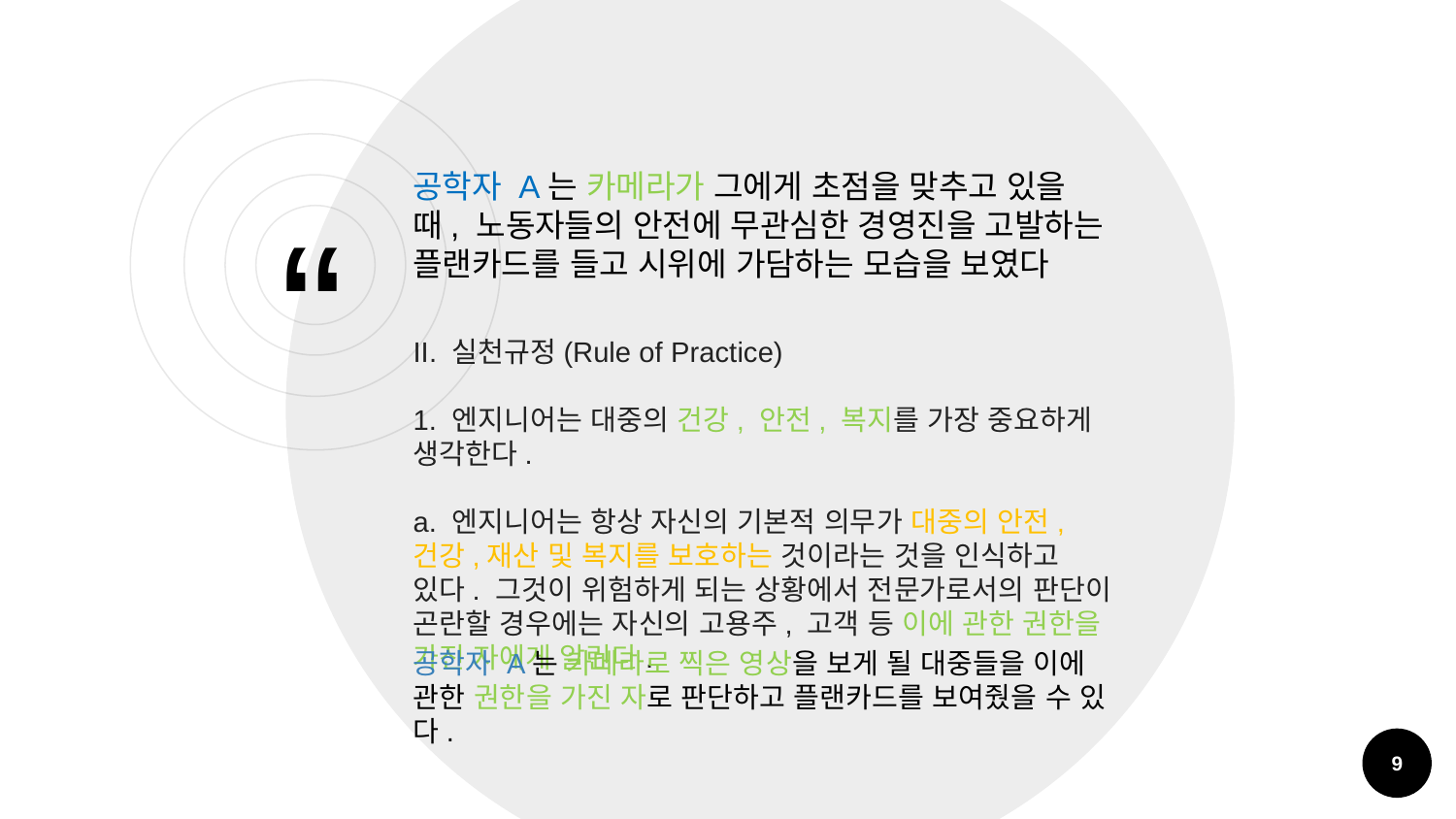

공학자 A는 카메라가 그에게 초점을 맞추고 있을 때, 노동자들의 안전에 무관심한 경영진을 고발하는 플랜카드를 들고 시위에 가담하는 모습을 보였다
“
II. 실천규정(Rule of Practice) 
1. 엔지니어는 대중의 건강, 안전, 복지를 가장 중요하게 생각한다.
a. 엔지니어는 항상 자신의 기본적 의무가 대중의 안전, 건강,재산 및 복지를 보호하는 것이라는 것을 인식하고 있다. 그것이 위험하게 되는 상황에서 전문가로서의 판단이 곤란할 경우에는 자신의 고용주, 고객 등 이에 관한 권한을 가진 자에게 알린다.
공학자 A는 카메라로 찍은 영상을 보게 될 대중들을 이에 관한 권한을 가진 자로 판단하고 플랜카드를 보여줬을 수 있다.
9